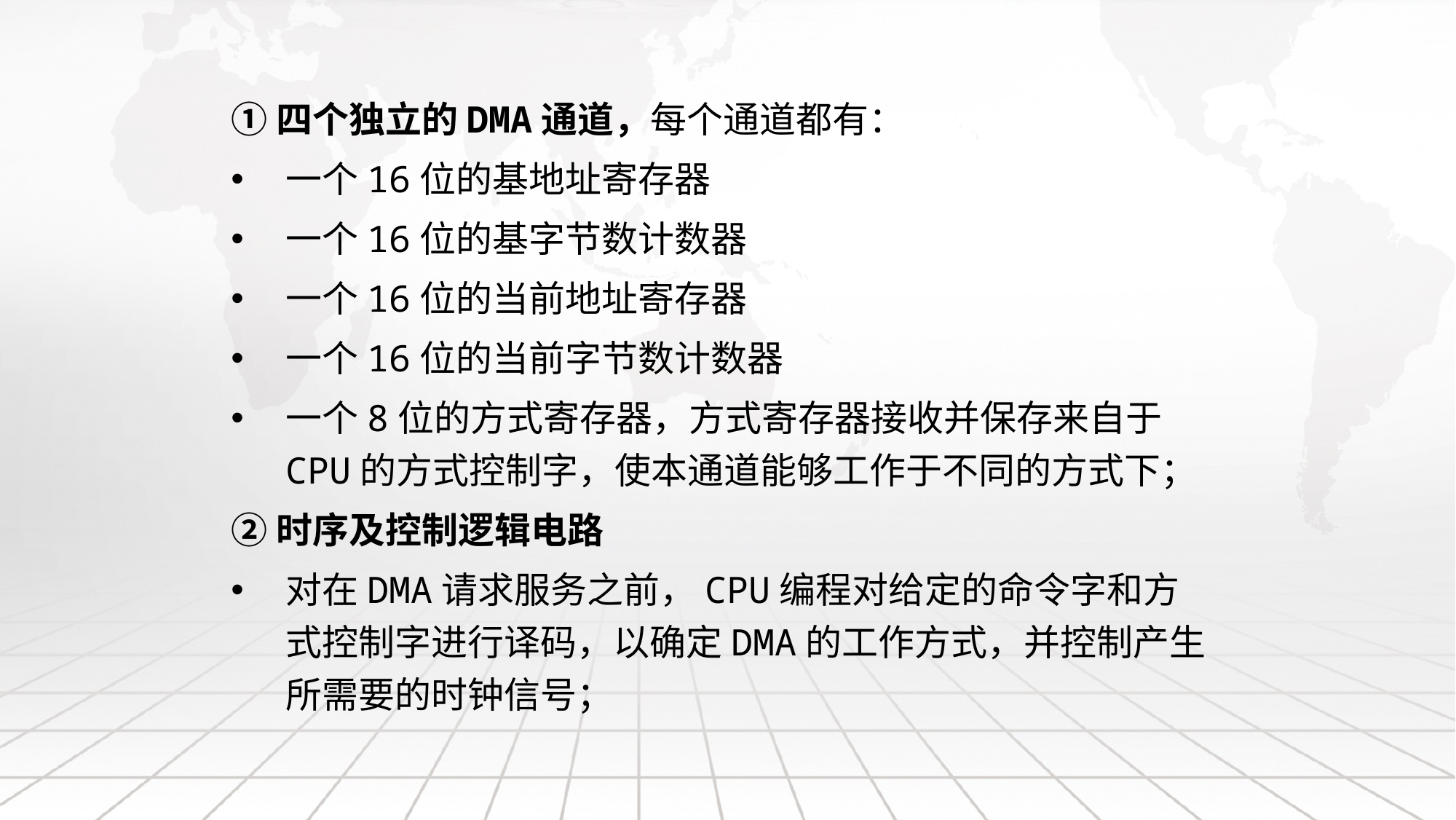

①四个独立的DMA通道，每个通道都有：
一个16位的基地址寄存器
一个16位的基字节数计数器
一个16位的当前地址寄存器
一个16位的当前字节数计数器
一个8位的方式寄存器，方式寄存器接收并保存来自于CPU的方式控制字，使本通道能够工作于不同的方式下；
②时序及控制逻辑电路
对在DMA请求服务之前，CPU编程对给定的命令字和方式控制字进行译码，以确定DMA的工作方式，并控制产生所需要的时钟信号；